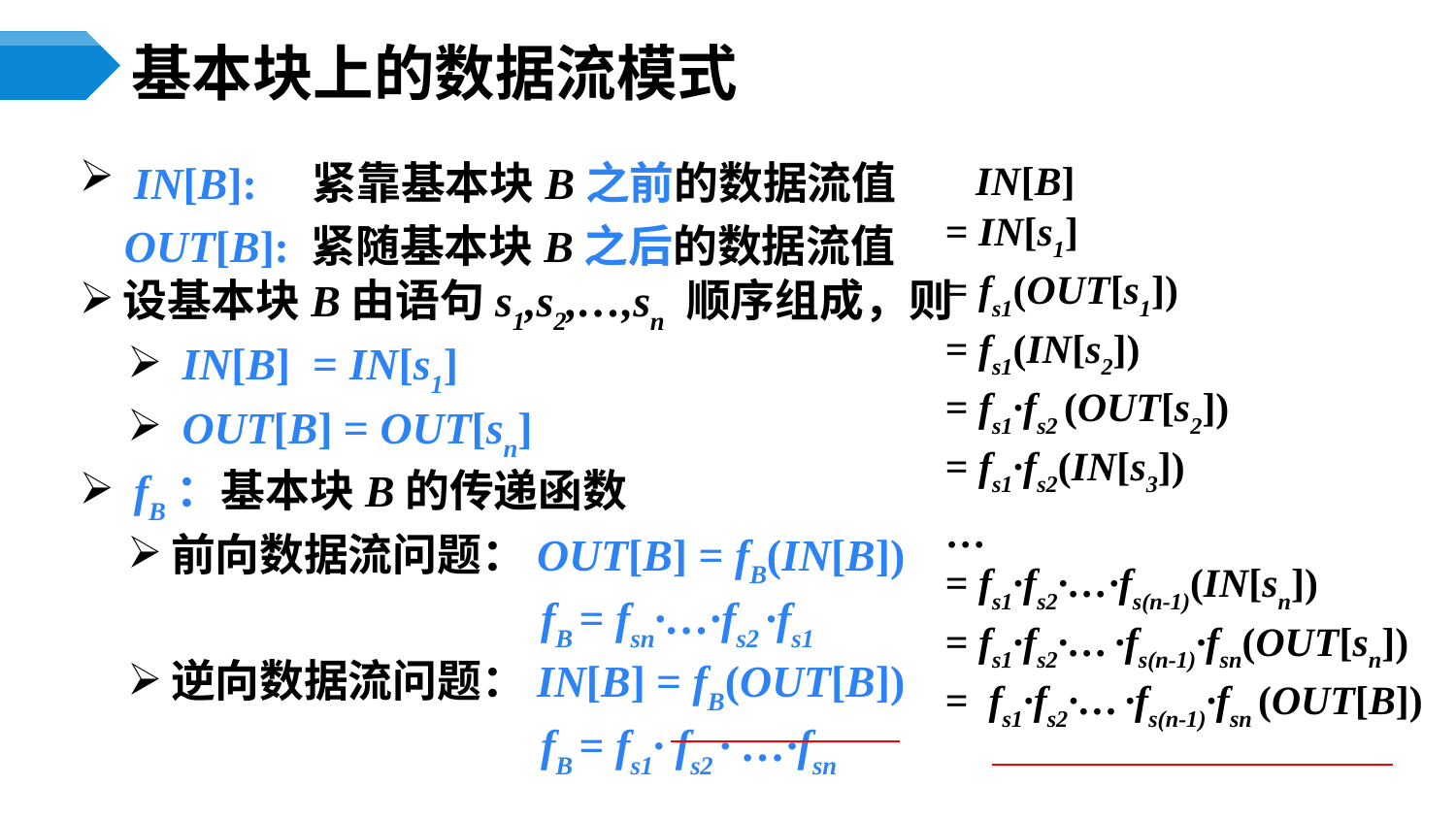

# 基本块上的数据流模式
 IN[B]:    紧靠基本块B之前的数据流值
    OUT[B]: 紧随基本块B之后的数据流值
设基本块B由语句s1,s2,…,sn 顺序组成，则
 IN[B]  = IN[s1]
 OUT[B] = OUT[sn]
 fB：基本块B的传递函数
前向数据流问题：OUT[B] = fB(IN[B])
                                     fB = fsn·…·fs2 ·fs1
逆向数据流问题：IN[B] = fB(OUT[B])
                                     fB = fs1· fs2 · …·fsn

   IN[B]
= IN[s1]
= fs1(OUT[s1])
= fs1(IN[s2])
= fs1·fs2 (OUT[s2])
= fs1·fs2(IN[s3])
…
= fs1·fs2·…·fs(n-1)(IN[sn])
= fs1·fs2·… ·fs(n-1)·fsn(OUT[sn])
=  fs1·fs2·… ·fs(n-1)·fsn (OUT[B])